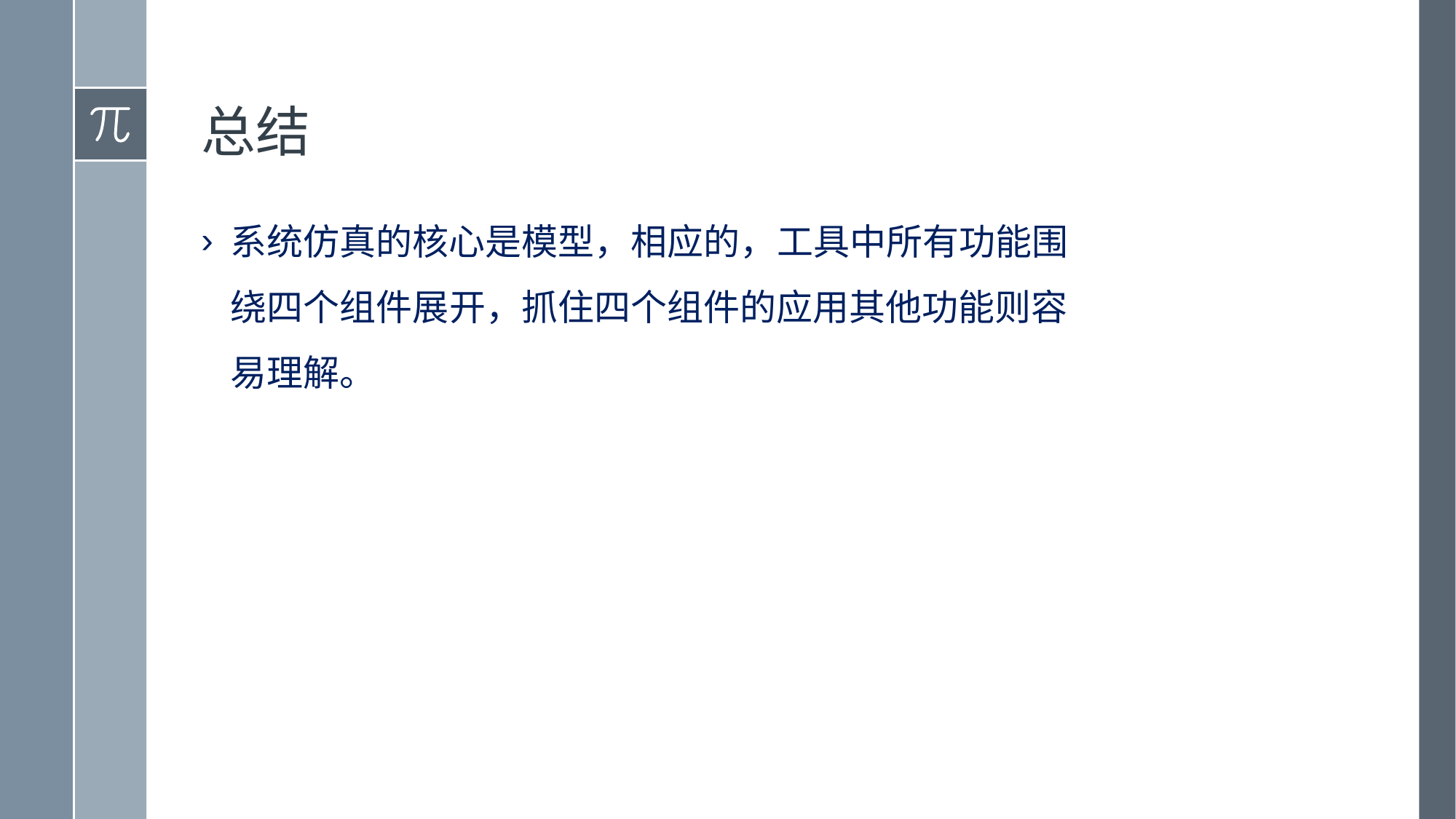

# 总结
系统仿真的核心是模型，相应的，工具中所有功能围绕四个组件展开，抓住四个组件的应用其他功能则容易理解。